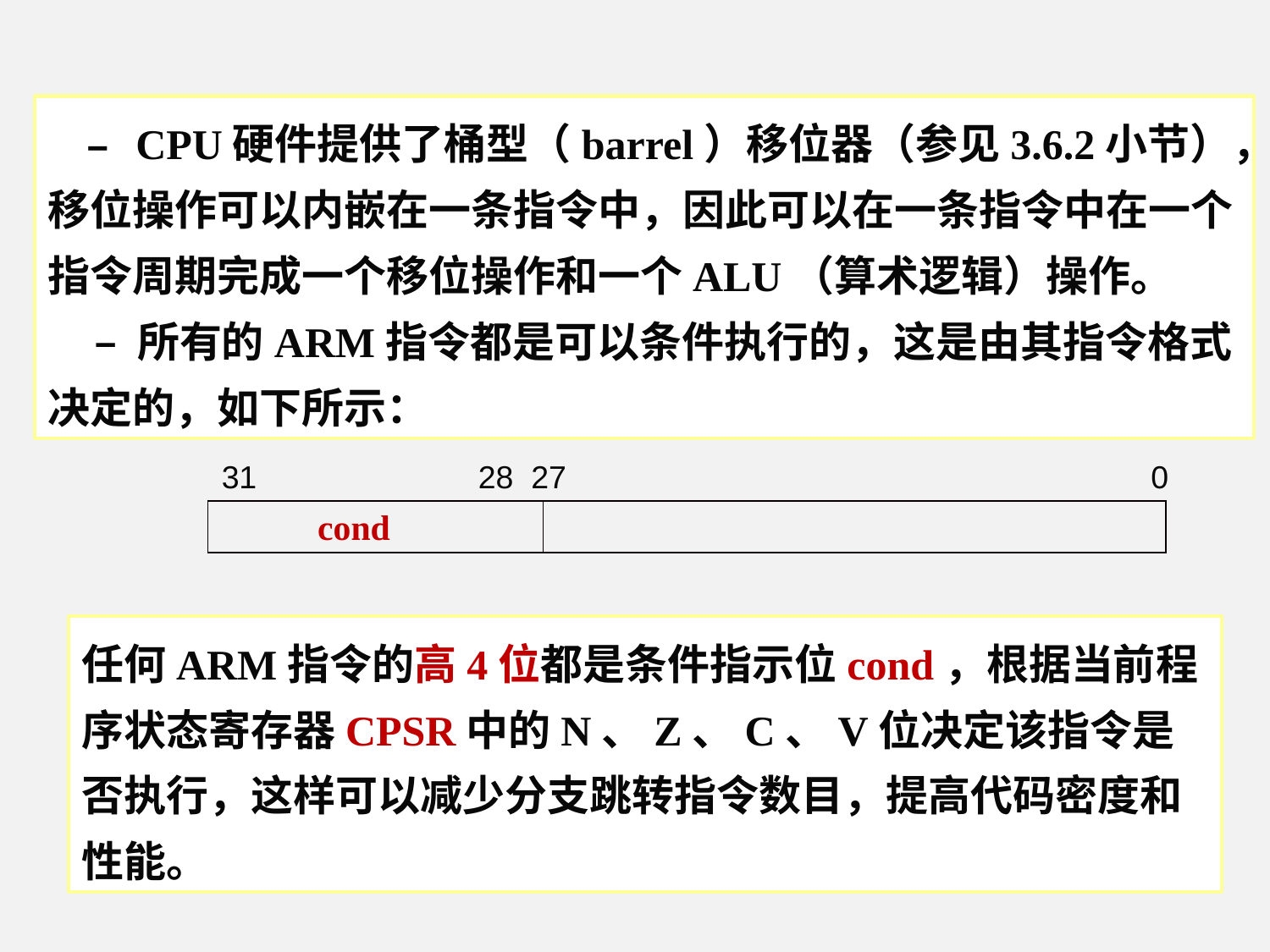

– CPU硬件提供了桶型（barrel）移位器（参见3.6.2小节），移位操作可以内嵌在一条指令中，因此可以在一条指令中在一个指令周期完成一个移位操作和一个ALU（算术逻辑）操作。
 – 所有的ARM指令都是可以条件执行的，这是由其指令格式决定的，如下所示：
31                         28  27                                                                  0

cond
|  |  |
| --- | --- |
任何ARM指令的高4位都是条件指示位cond，根据当前程序状态寄存器CPSR中的N、Z、C、V位决定该指令是否执行，这样可以减少分支跳转指令数目，提高代码密度和性能。